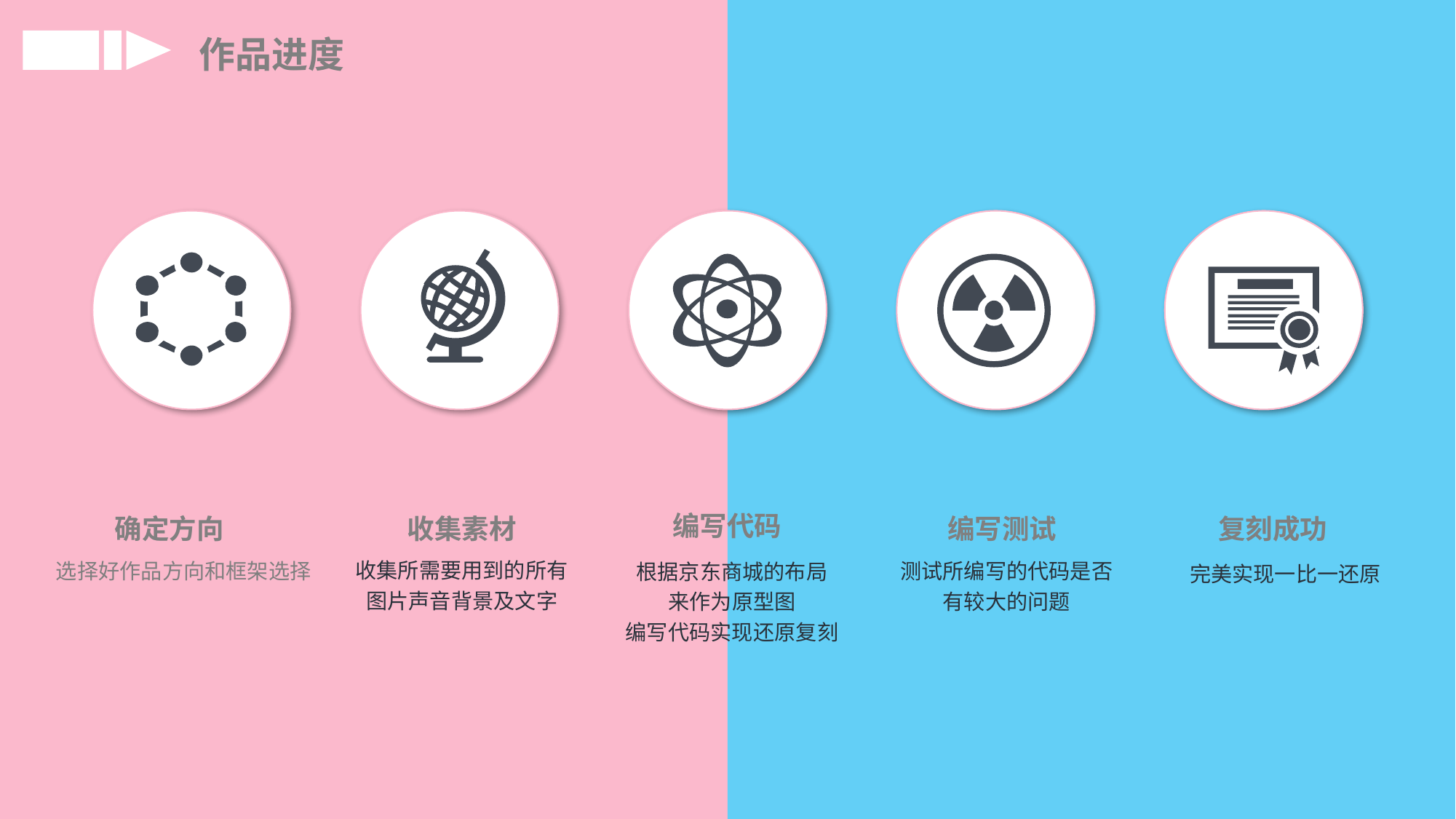

作品进度

编写代码
确定方向
编写测试
复刻成功
收集素材
收集所需要用到的所有
图片声音背景及文字
选择好作品方向和框架选择
测试所编写的代码是否
有较大的问题
根据京东商城的布局
来作为原型图
编写代码实现还原复刻
完美实现一比一还原